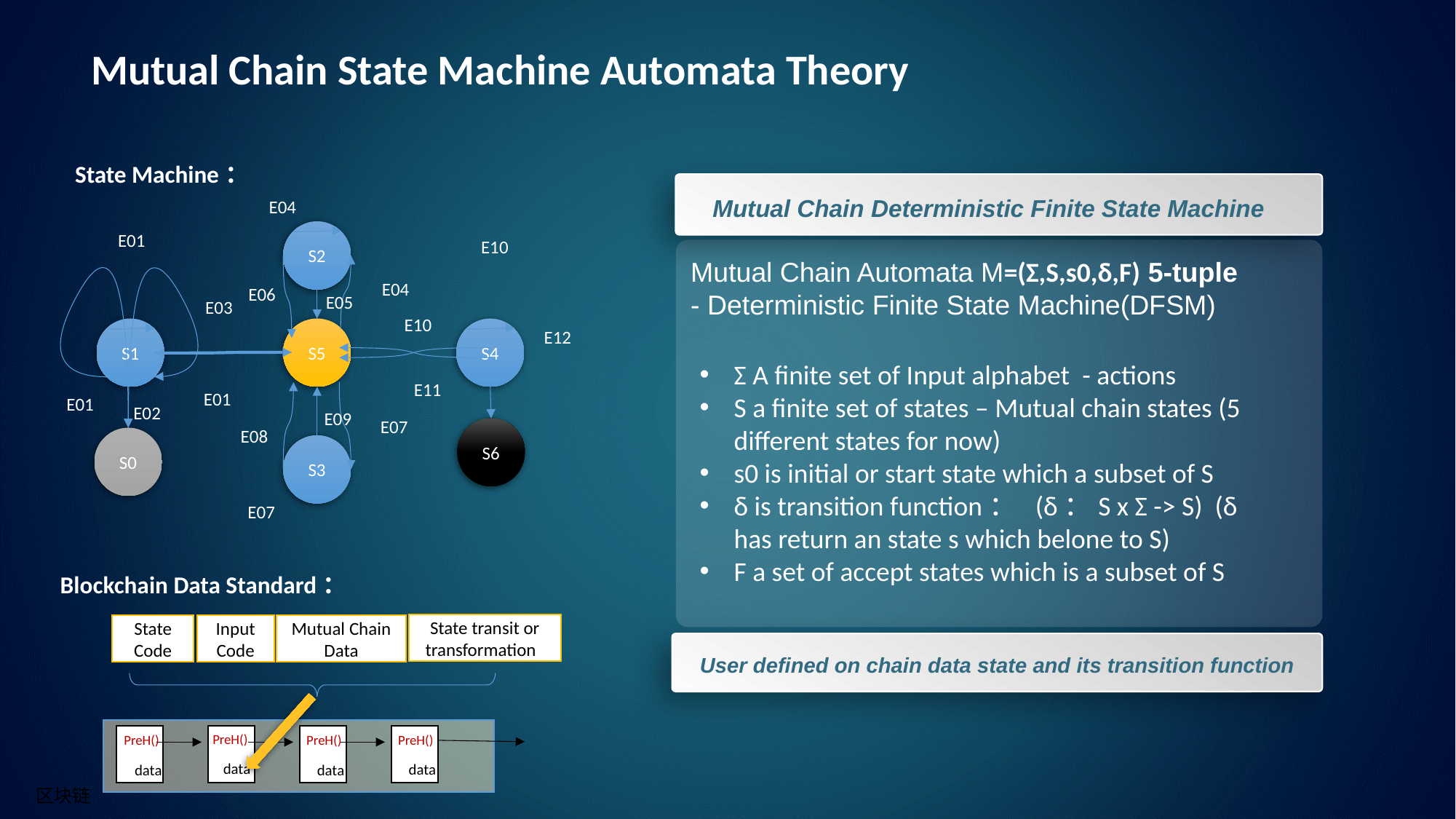

Mutual Chain State Machine Automata Theory
State Machine：

Mutual Chain Deterministic Finite State Machine

User defined on chain data state and its transition function
E04
S2
E01
E10
E04
E06
E05
E03
E10
S1
S5
S4
E12
E11
E01
E01
E02
E09
E07
S6
E08
S0
S3
E07
Mutual Chain Automata M=(Σ,S,s0,δ,F) 5-tuple
- Deterministic Finite State Machine(DFSM)
Σ A finite set of Input alphabet  - actions
S a finite set of states – Mutual chain states (5 different states for now)
s0 is initial or start state which a subset of S
δ is transition function：  (δ：S x Σ -> S)  (δ has return an state s which belone to S)
F a set of accept states which is a subset of S

Blockchain Data Standard：
State transit or transformation
State Code
Input Code
Mutual Chain Data

PreH()

PreH()

PreH()
PreH()
data
data
data
data
区块链